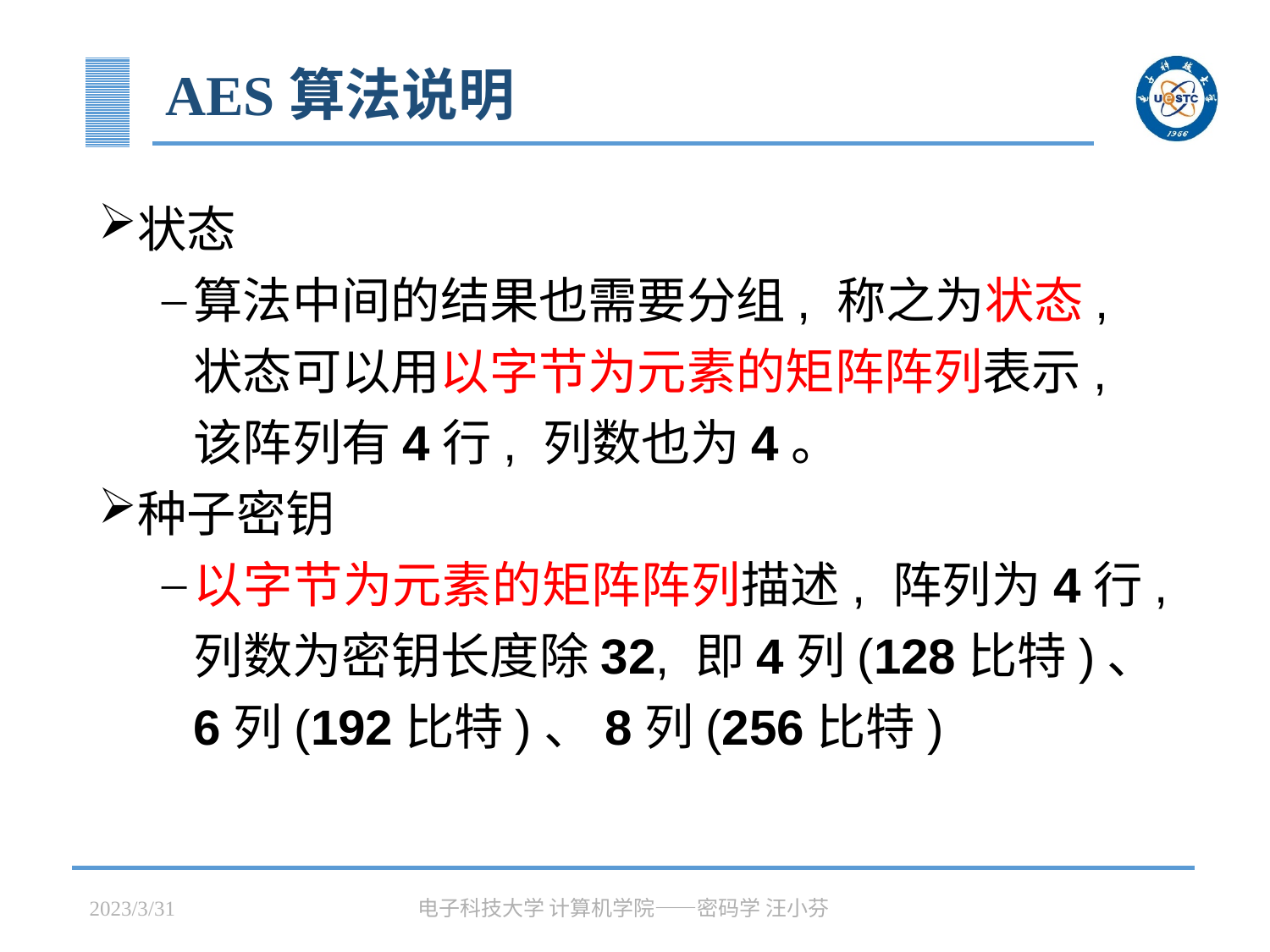

# AES算法说明
状态
算法中间的结果也需要分组, 称之为状态, 状态可以用以字节为元素的矩阵阵列表示, 该阵列有4行, 列数也为4。
种子密钥
以字节为元素的矩阵阵列描述, 阵列为4行, 列数为密钥长度除32, 即4列(128比特)、6列(192比特)、8列(256比特)
2023/3/31
电子科技大学 计算机学院——密码学 汪小芬